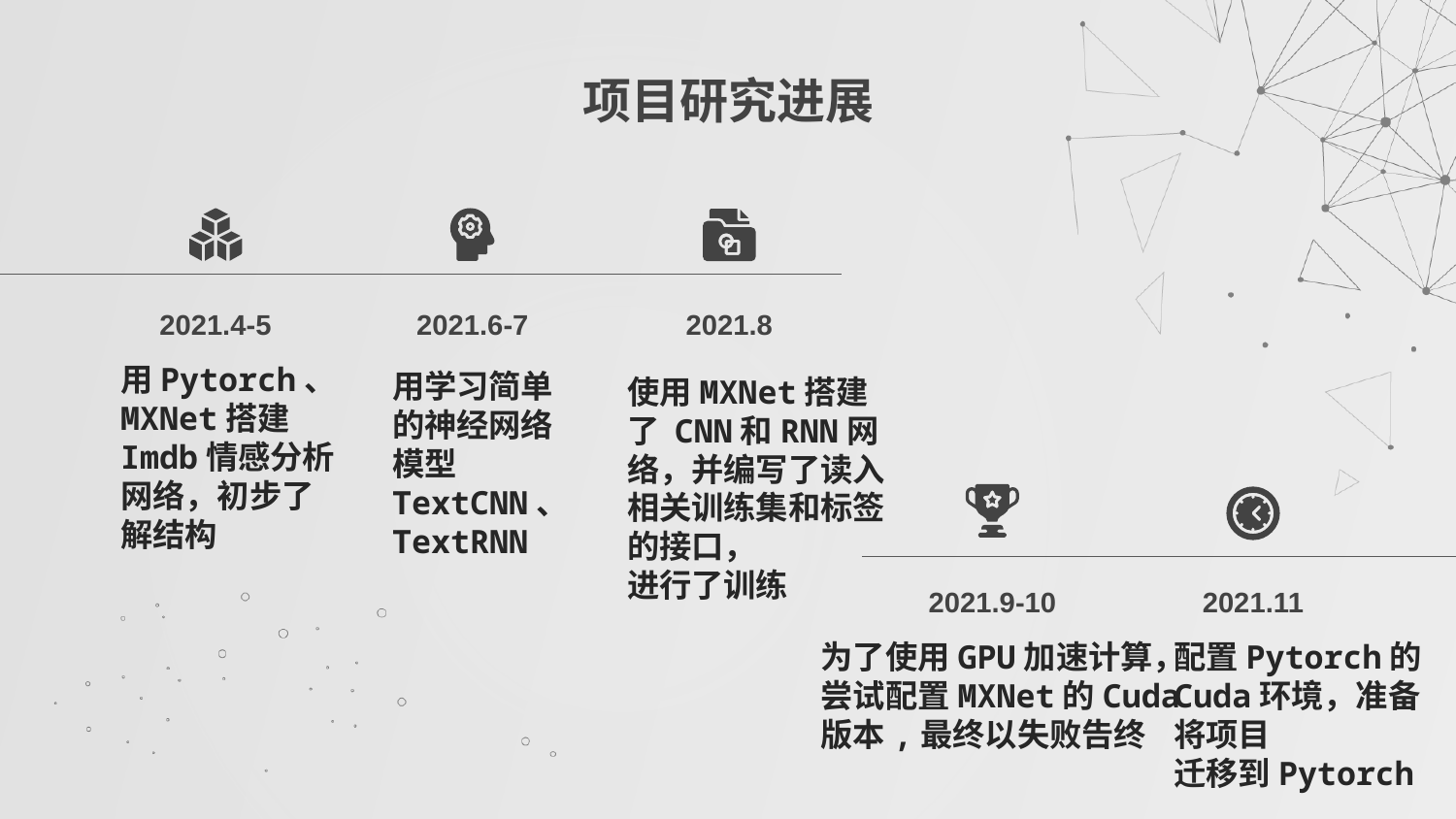

# 项目研究进展

2021.4-5
2021.6-7
2021.8
用Pytorch、
MXNet搭建Imdb情感分析网络，初步了解结构

用学习简单的神经网络模型TextCNN、TextRNN
使用MXNet搭建了 CNN和RNN网络，并编写了读入相关训练集和标签的接口，
进行了训练

2021.9-10
2021.11
为了使用GPU加速计算，
尝试配置MXNet的Cuda
版本,最终以失败告终
配置Pytorch的Cuda环境，准备将项目
迁移到Pytorch